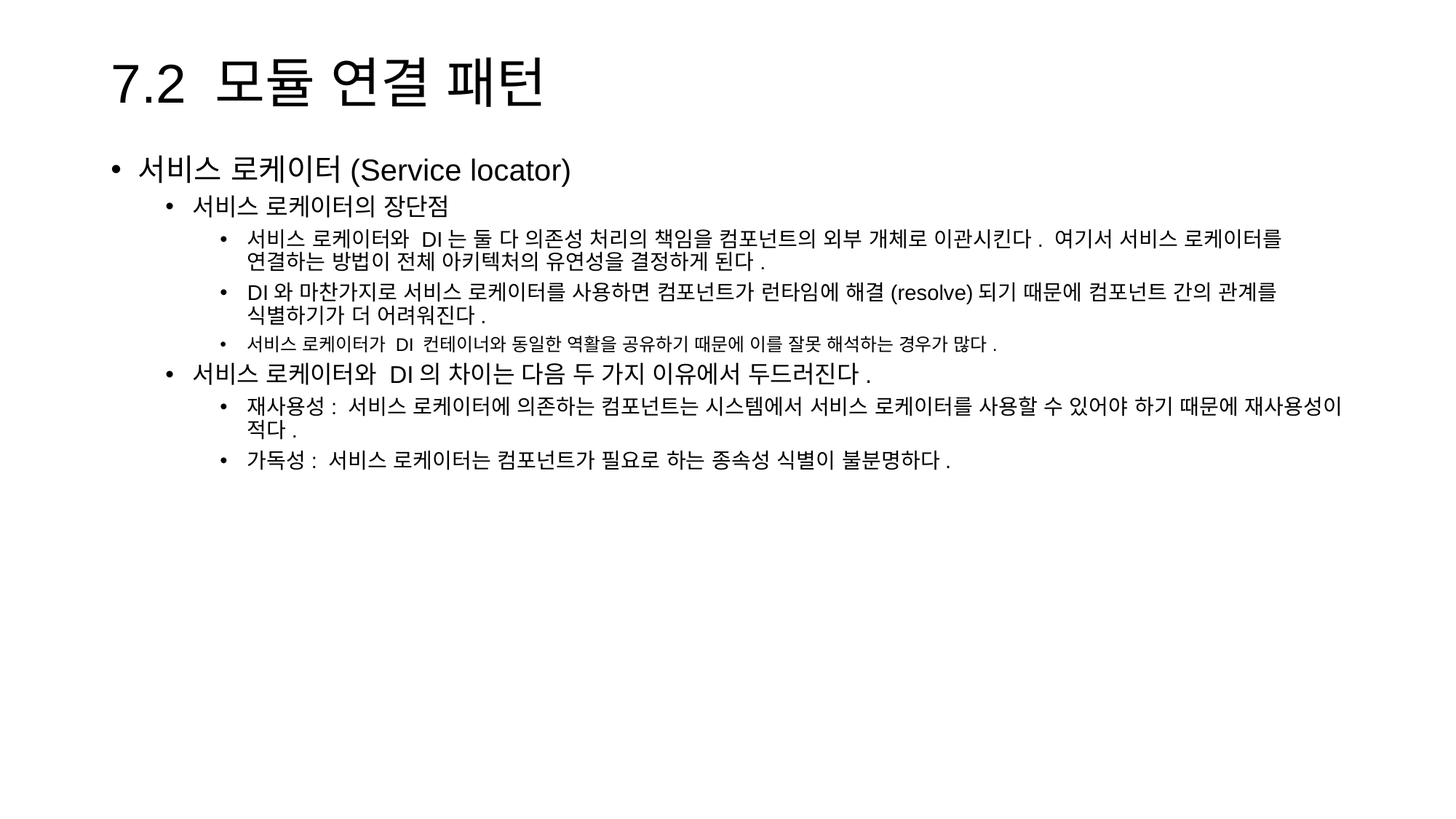

# 7.2 모듈 연결 패턴
서비스 로케이터(Service locator)
서비스 로케이터의 장단점
서비스 로케이터와 DI는 둘 다 의존성 처리의 책임을 컴포넌트의 외부 개체로 이관시킨다. 여기서 서비스 로케이터를 연결하는 방법이 전체 아키텍처의 유연성을 결정하게 된다.
DI와 마찬가지로 서비스 로케이터를 사용하면 컴포넌트가 런타임에 해결(resolve)되기 때문에 컴포넌트 간의 관계를 식별하기가 더 어려워진다.
서비스 로케이터가 DI 컨테이너와 동일한 역활을 공유하기 때문에 이를 잘못 해석하는 경우가 많다.
서비스 로케이터와 DI의 차이는 다음 두 가지 이유에서 두드러진다.
재사용성: 서비스 로케이터에 의존하는 컴포넌트는 시스템에서 서비스 로케이터를 사용할 수 있어야 하기 때문에 재사용성이 적다.
가독성: 서비스 로케이터는 컴포넌트가 필요로 하는 종속성 식별이 불분명하다.